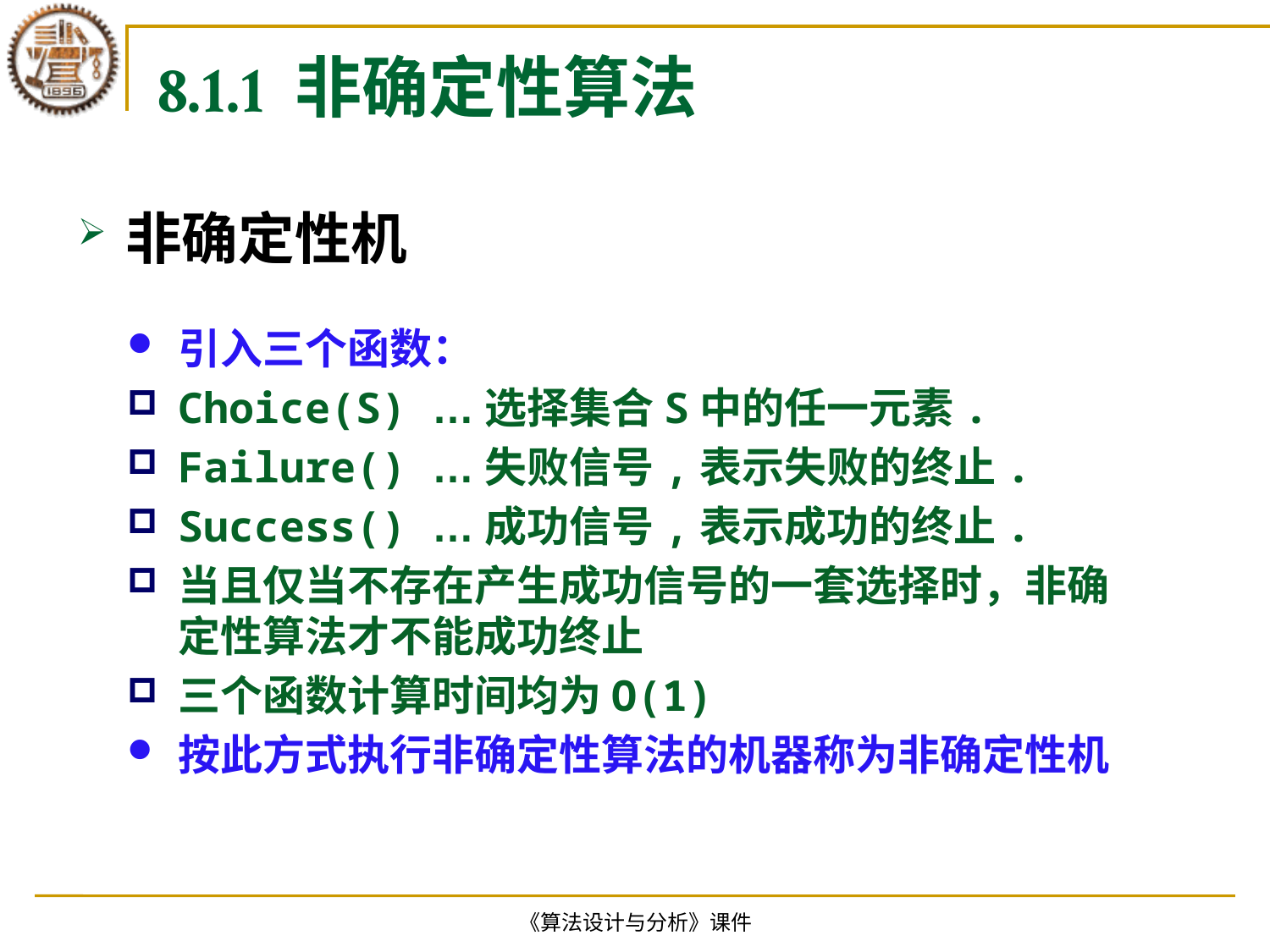

# 8.1.1 非确定性算法
非确定性机

引入三个函数：
Choice(S) …选择集合S中的任一元素.
Failure() …失败信号,表示失败的终止.
Success() …成功信号,表示成功的终止.
当且仅当不存在产生成功信号的一套选择时，非确定性算法才不能成功终止
三个函数计算时间均为O(1)
按此方式执行非确定性算法的机器称为非确定性机

《算法设计与分析》课件
6